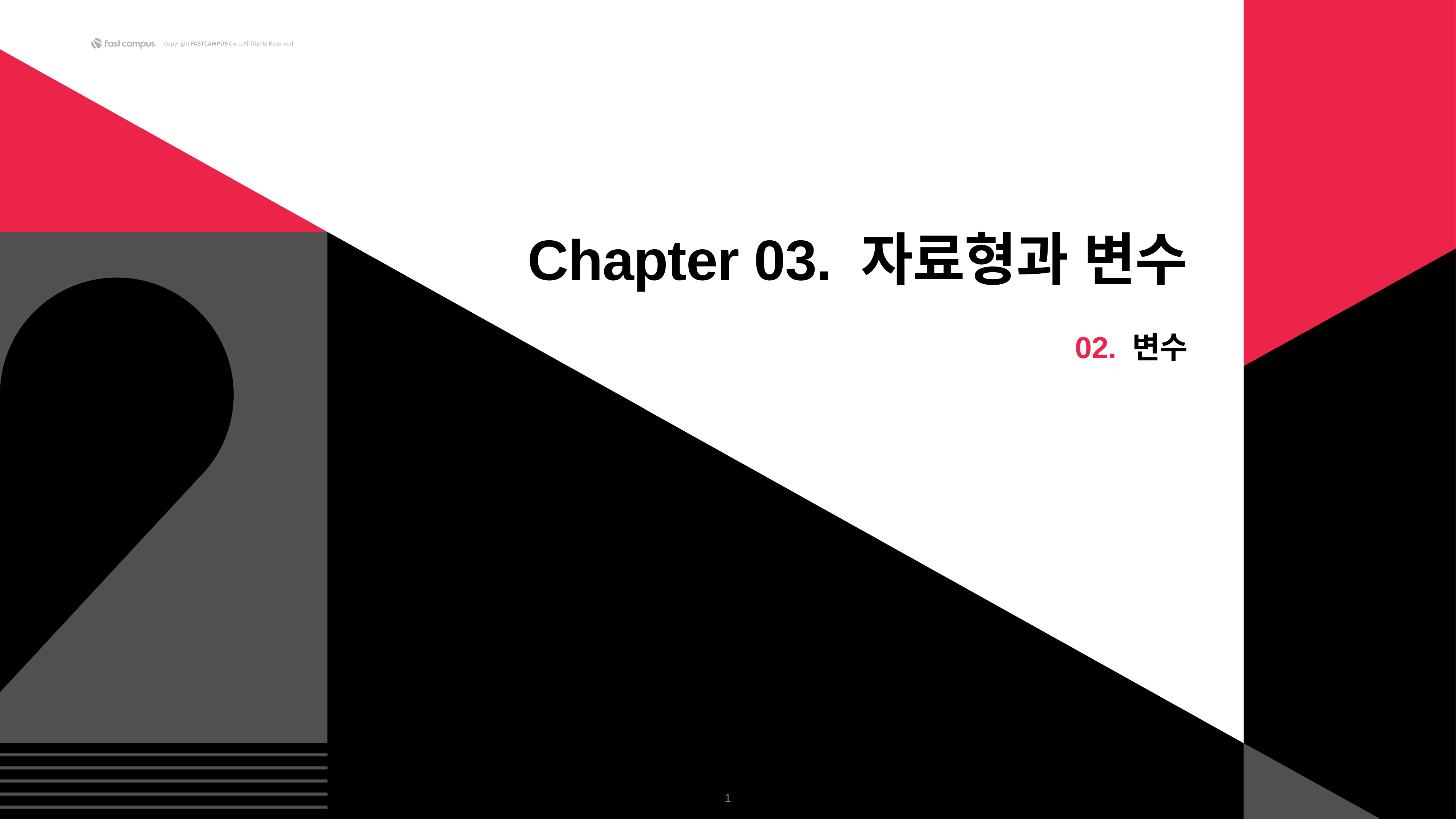

Chapter 03. 자료형과 변수

02. 변수
1